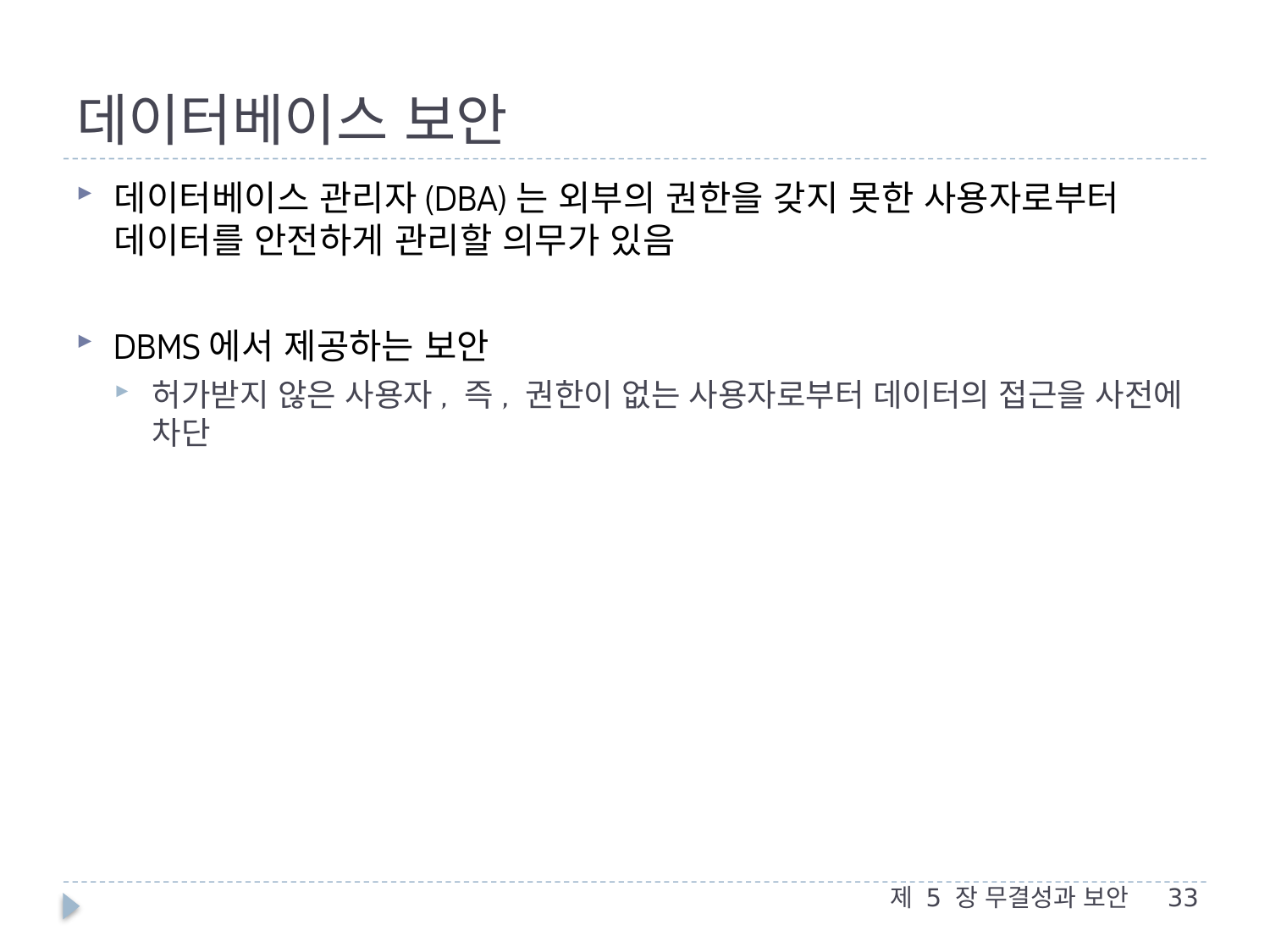

# 데이터베이스 보안
데이터베이스 관리자(DBA)는 외부의 권한을 갖지 못한 사용자로부터 데이터를 안전하게 관리할 의무가 있음

DBMS에서 제공하는 보안
허가받지 않은 사용자, 즉, 권한이 없는 사용자로부터 데이터의 접근을 사전에 차단

제 5 장 무결성과 보안
33